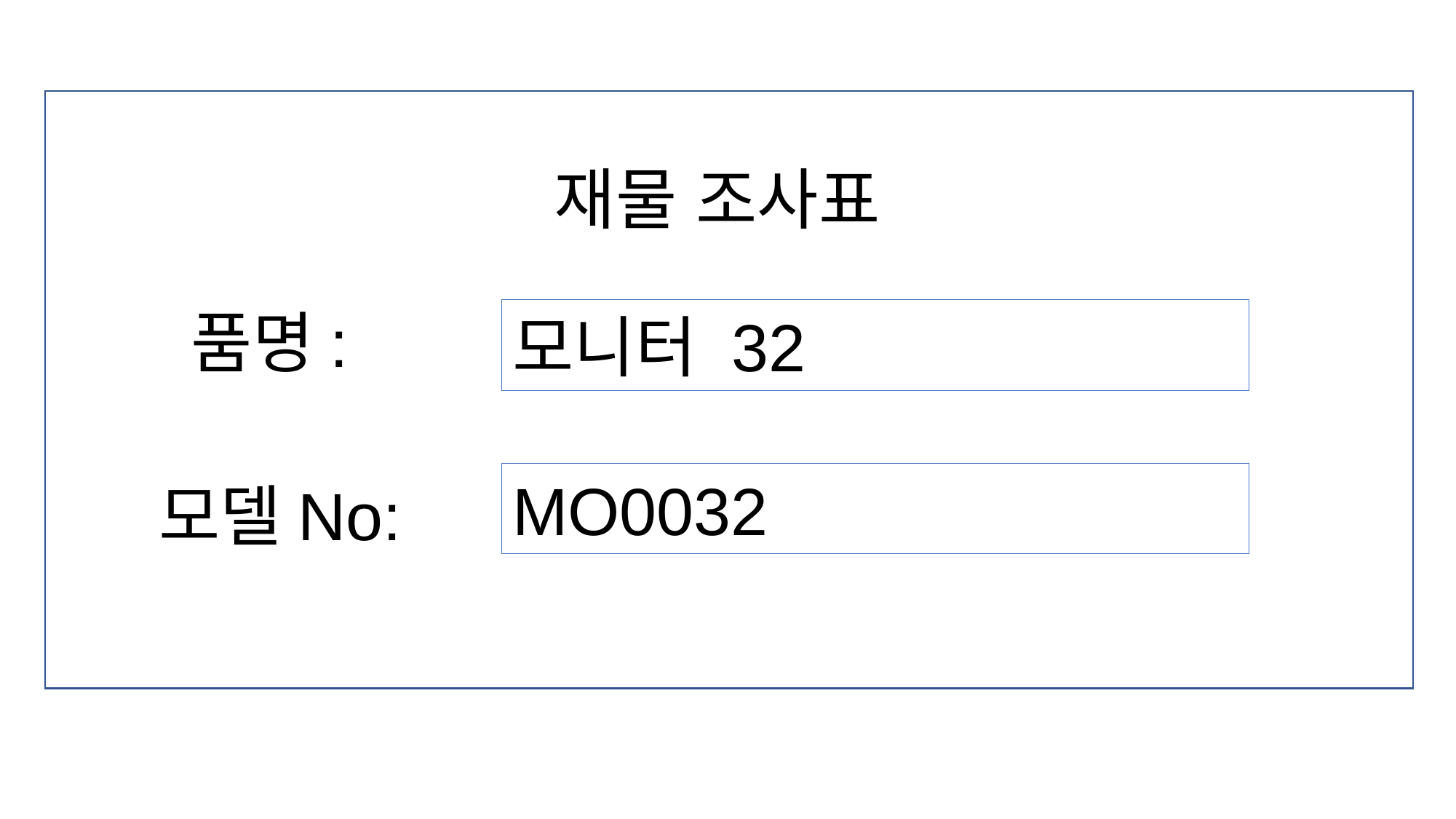

재물 조사표
품명:
모니터 32
MO0032
모델No: